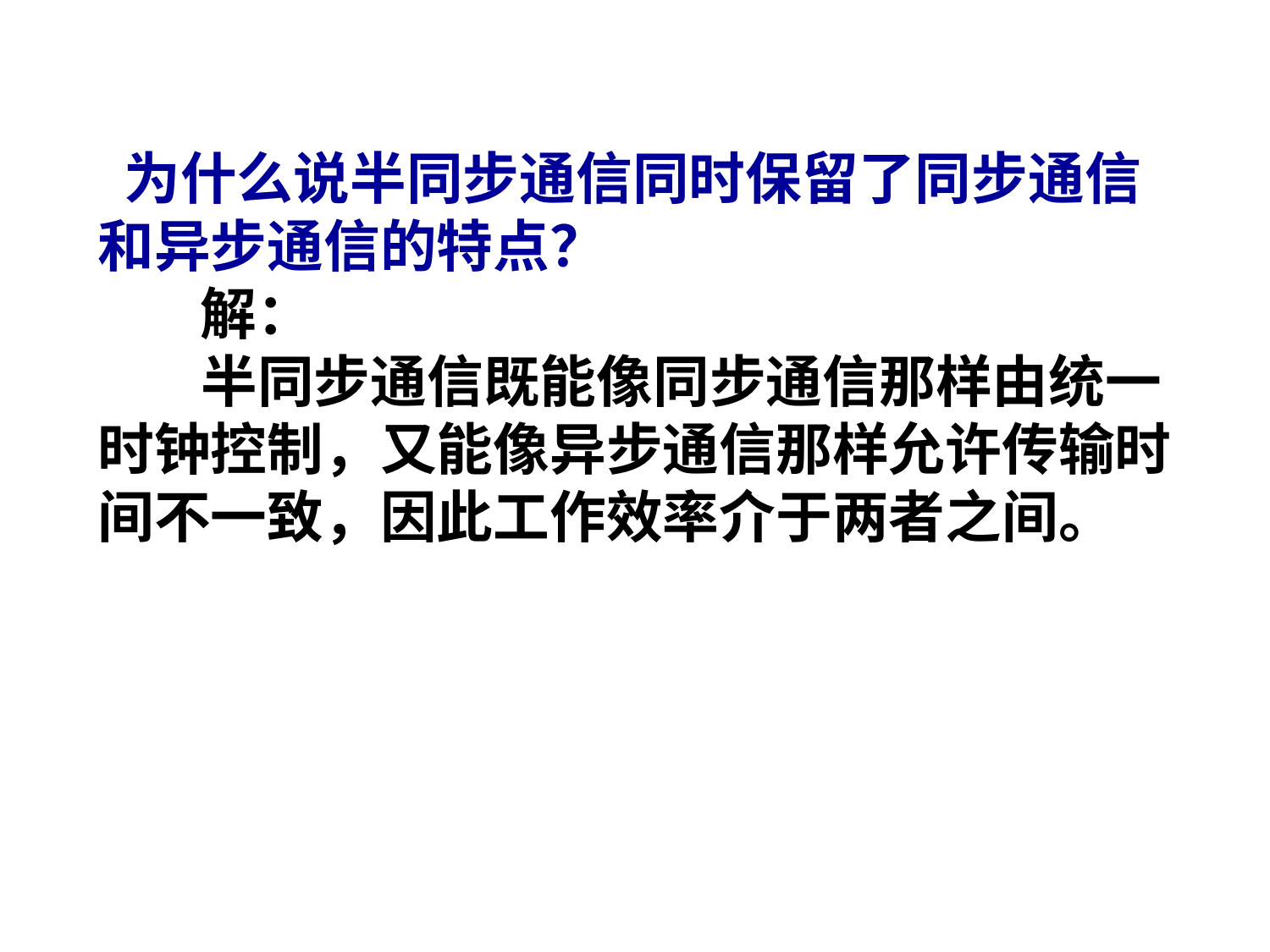

# 为什么说半同步通信同时保留了同步通信和异步通信的特点？ 解： 半同步通信既能像同步通信那样由统一时钟控制，又能像异步通信那样允许传输时间不一致，因此工作效率介于两者之间。